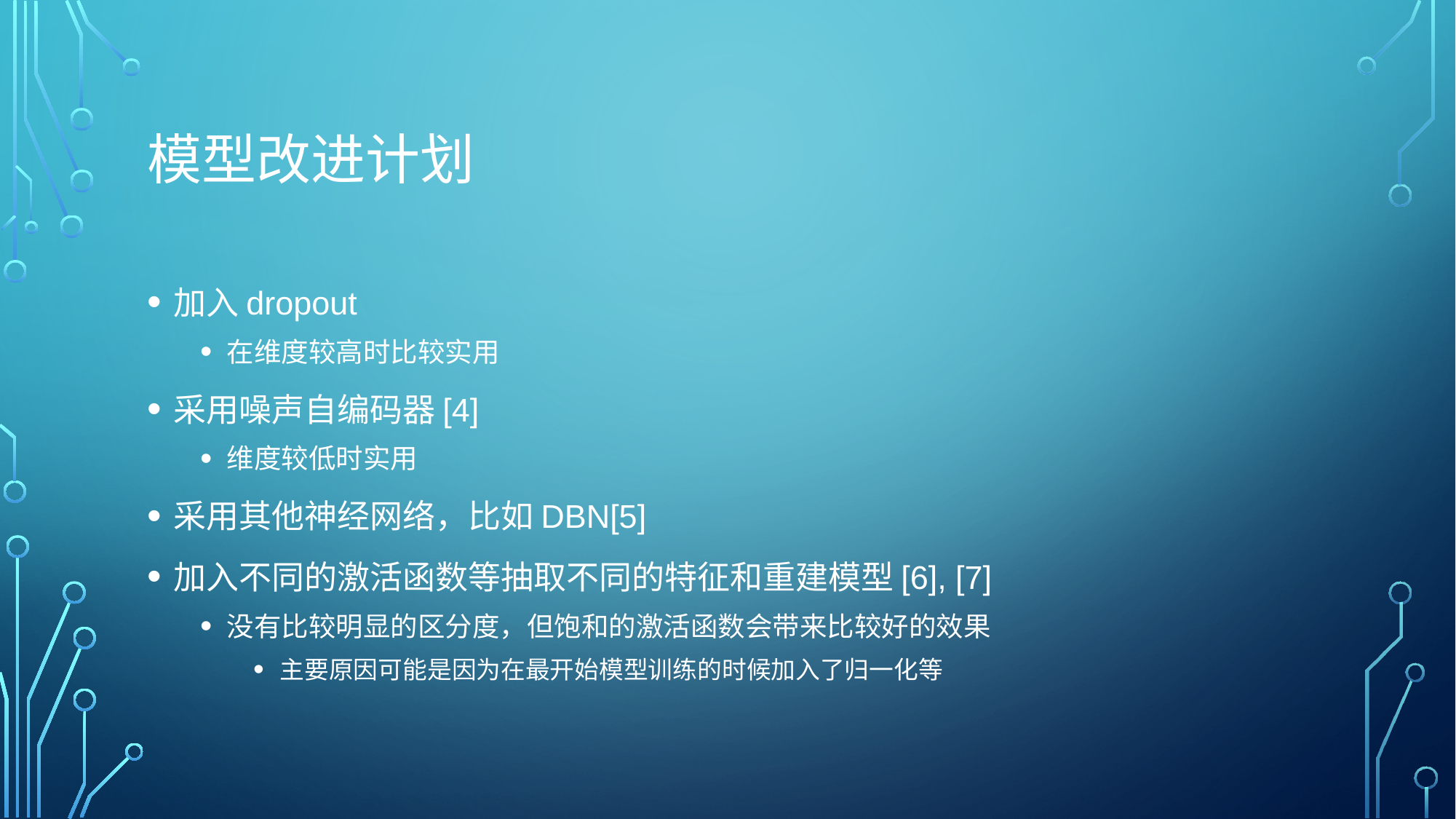

# 模型改进计划
加入dropout
在维度较高时比较实用
采用噪声自编码器[4]
维度较低时实用
采用其他神经网络，比如DBN[5]
加入不同的激活函数等抽取不同的特征和重建模型[6], [7]
没有比较明显的区分度，但饱和的激活函数会带来比较好的效果
主要原因可能是因为在最开始模型训练的时候加入了归一化等